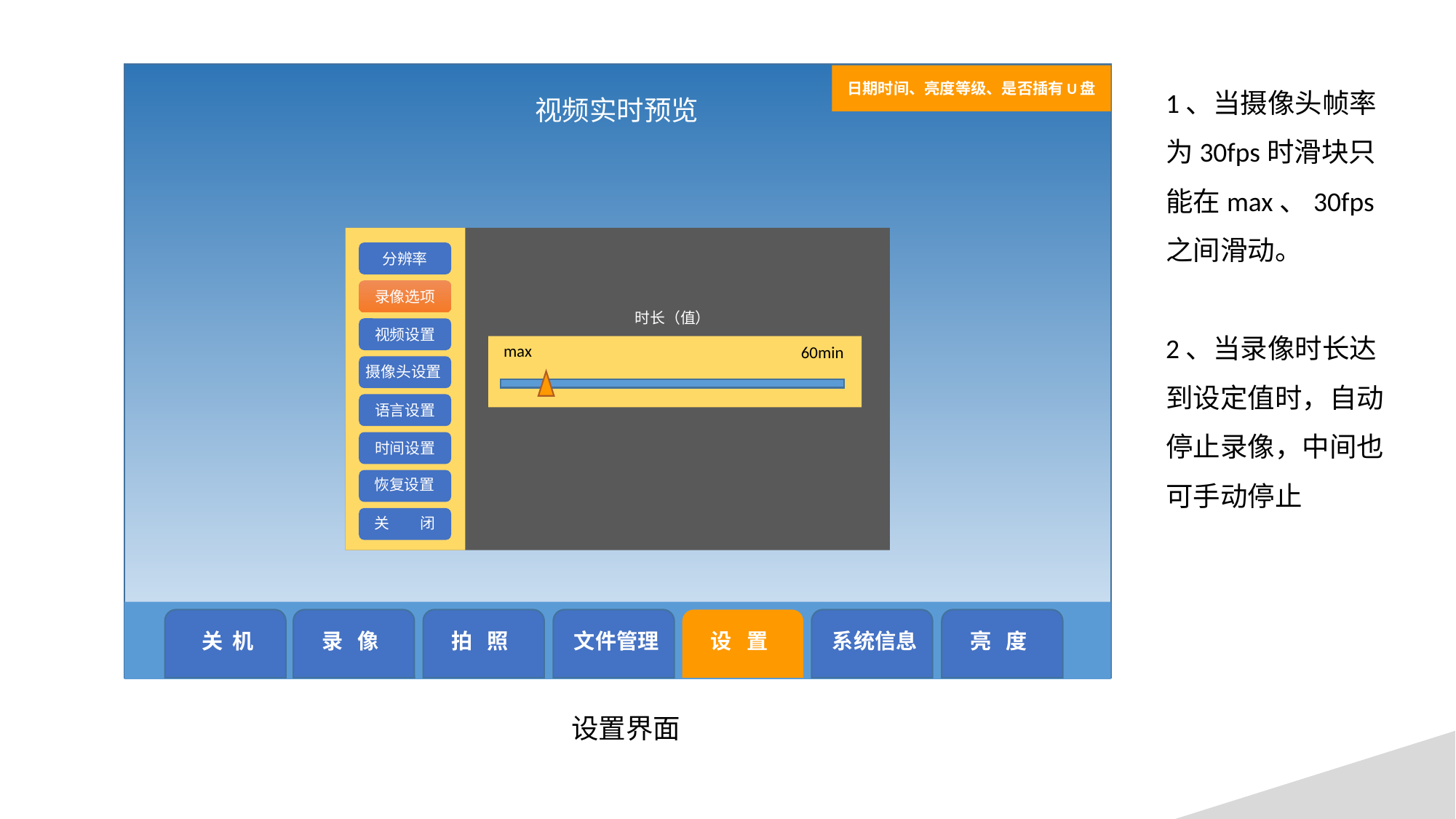

1、当摄像头帧率为30fps时滑块只能在max、30fps之间滑动。

2、当录像时长达到设定值时，自动停止录像，中间也可手动停止
日期时间、亮度等级、是否插有U盘
视频实时预览

关         闭
分辨率
录像选项
时长（值）
视频设置
max

60min

摄像头设置

语言设置
时间设置

恢复设置

关  机
录   像
拍   照
文件管理
设   置
系统信息
亮   度
设置界面